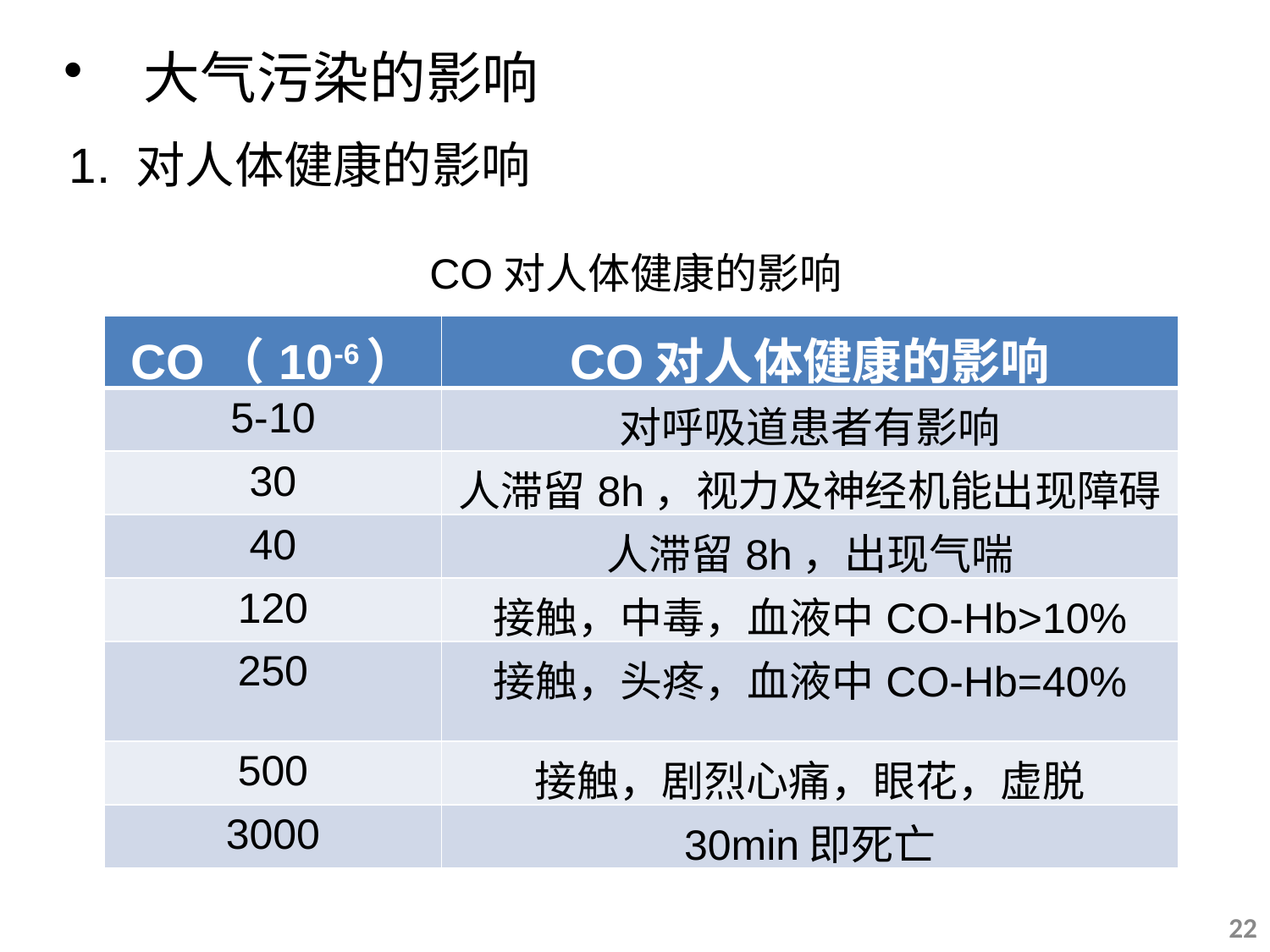

汇报目录
大气污染的影响
1. 对人体健康的影响
CO对人体健康的影响
| CO（10-6） | CO对人体健康的影响 |
| --- | --- |
| 5-10 | 对呼吸道患者有影响 |
| 30 | 人滞留8h，视力及神经机能出现障碍 |
| 40 | 人滞留8h，出现气喘 |
| 120 | 接触，中毒，血液中CO-Hb>10% |
| 250 | 接触，头疼，血液中CO-Hb=40% |
| 500 | 接触，剧烈心痛，眼花，虚脱 |
| 3000 | 30min即死亡 |
22